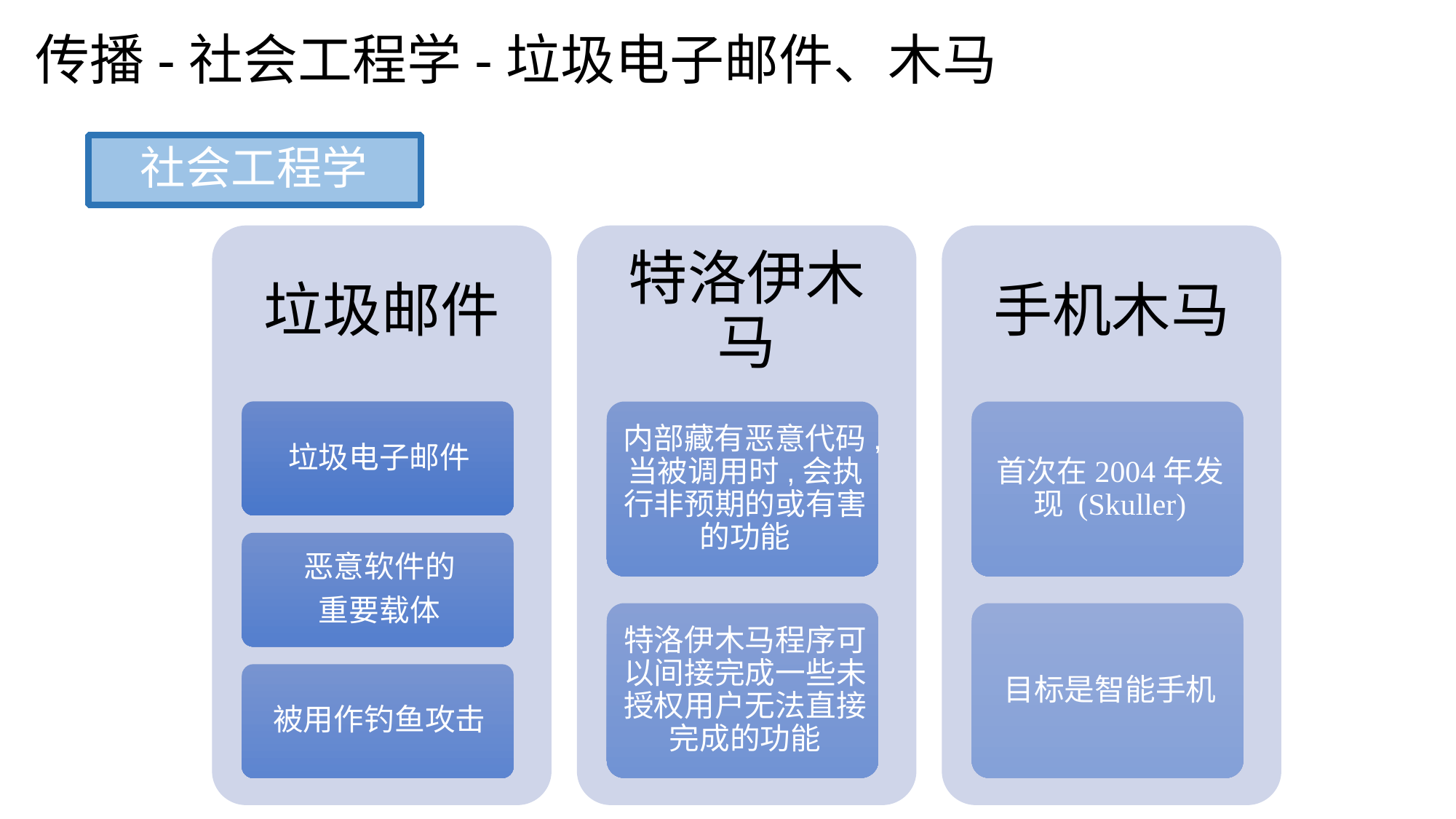

传播-社会工程学-垃圾电子邮件、木马

社会工程学
垃圾邮件
垃圾电子邮件
恶意软件的
重要载体
被用作钓鱼攻击
特洛伊木马
内部藏有恶意代码,当被调用时,会执行非预期的或有害的功能
特洛伊木马程序可以间接完成一些未授权用户无法直接完成的功能
手机木马
首次在2004年发现 (Skuller)
目标是智能手机